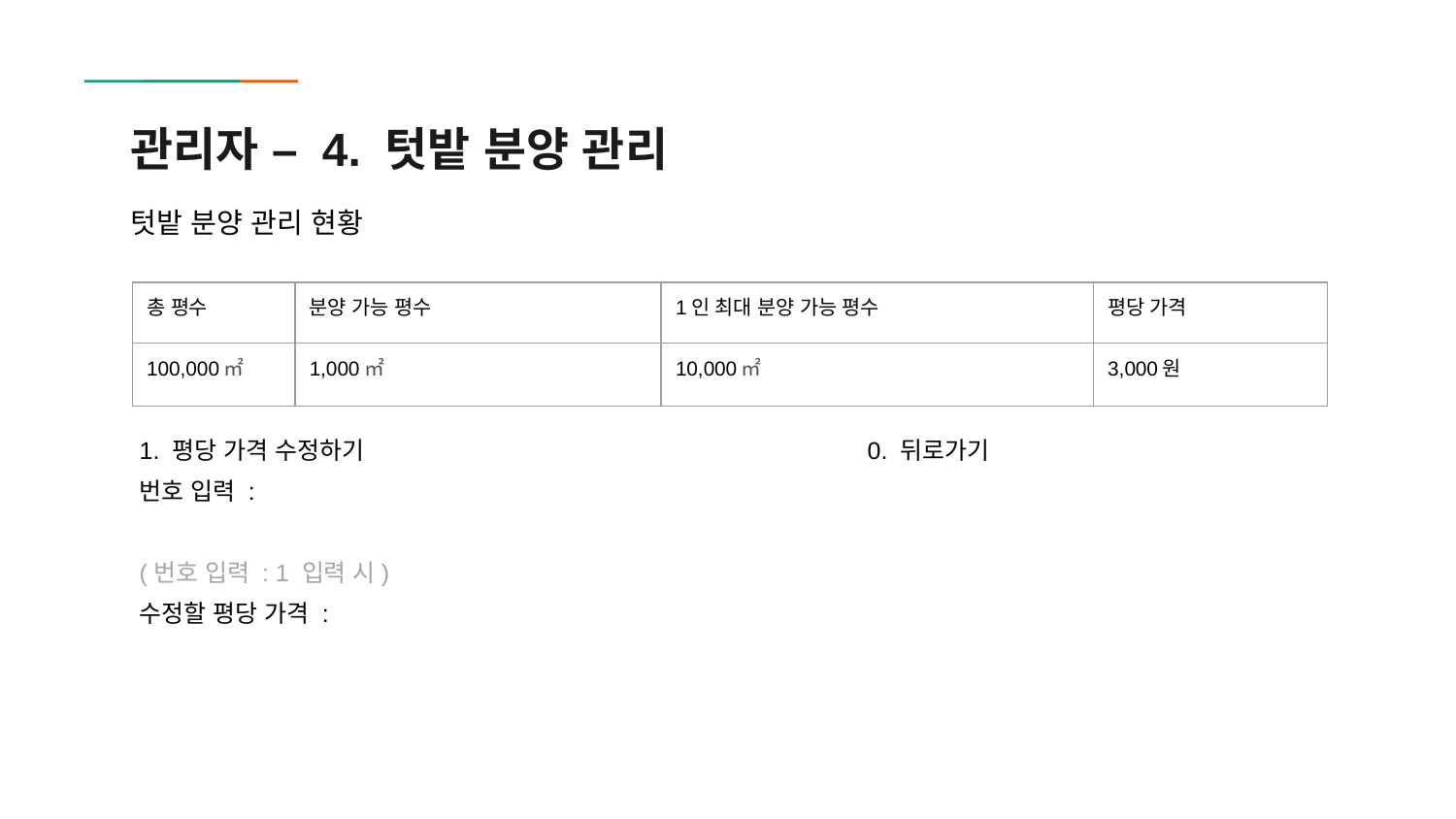

# 관리자 – 4. 텃밭 분양 관리
텃밭 분양 관리 현황
| 총 평수 | 분양 가능 평수 | 1인 최대 분양 가능 평수 | 평당 가격 |
| --- | --- | --- | --- |
| 100,000㎡ | 1,000㎡ | 10,000㎡ | 3,000원 |
1. 평당 가격 수정하기 				0. 뒤로가기
번호 입력 :

(번호 입력 : 1 입력 시)
수정할 평당 가격 :